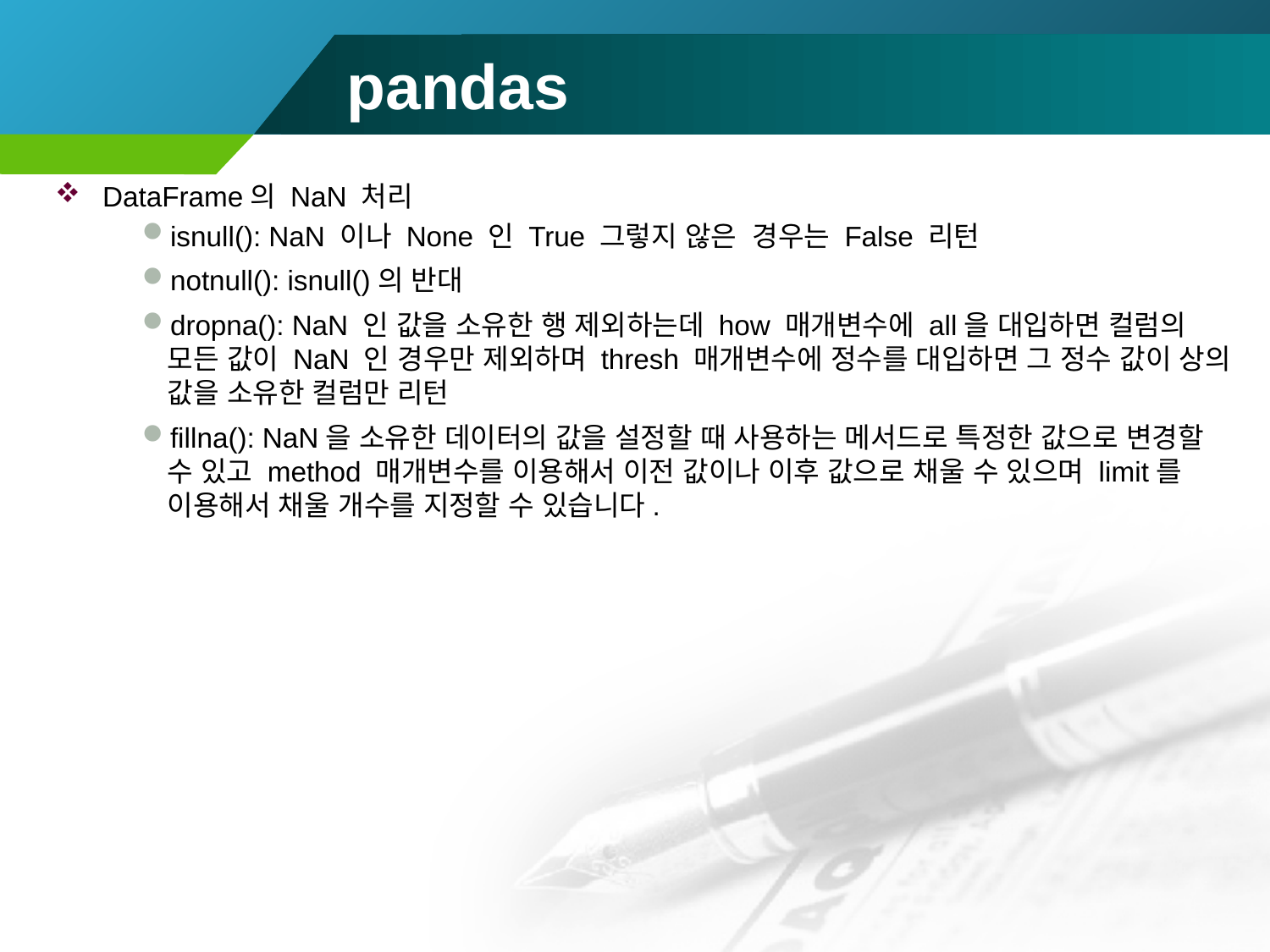

# pandas
DataFrame의 NaN 처리
isnull(): NaN 이나 None 인 True 그렇지 않은  경우는 False 리턴
notnull(): isnull()의 반대
dropna(): NaN 인 값을 소유한 행 제외하는데 how 매개변수에 all을 대입하면 컬럼의 모든 값이 NaN 인 경우만 제외하며 thresh 매개변수에 정수를 대입하면 그 정수 값이 상의 값을 소유한 컬럼만 리턴
fillna(): NaN을 소유한 데이터의 값을 설정할 때 사용하는 메서드로 특정한 값으로 변경할 수 있고 method 매개변수를 이용해서 이전 값이나 이후 값으로 채울 수 있으며 limit를 이용해서 채울 개수를 지정할 수 있습니다.